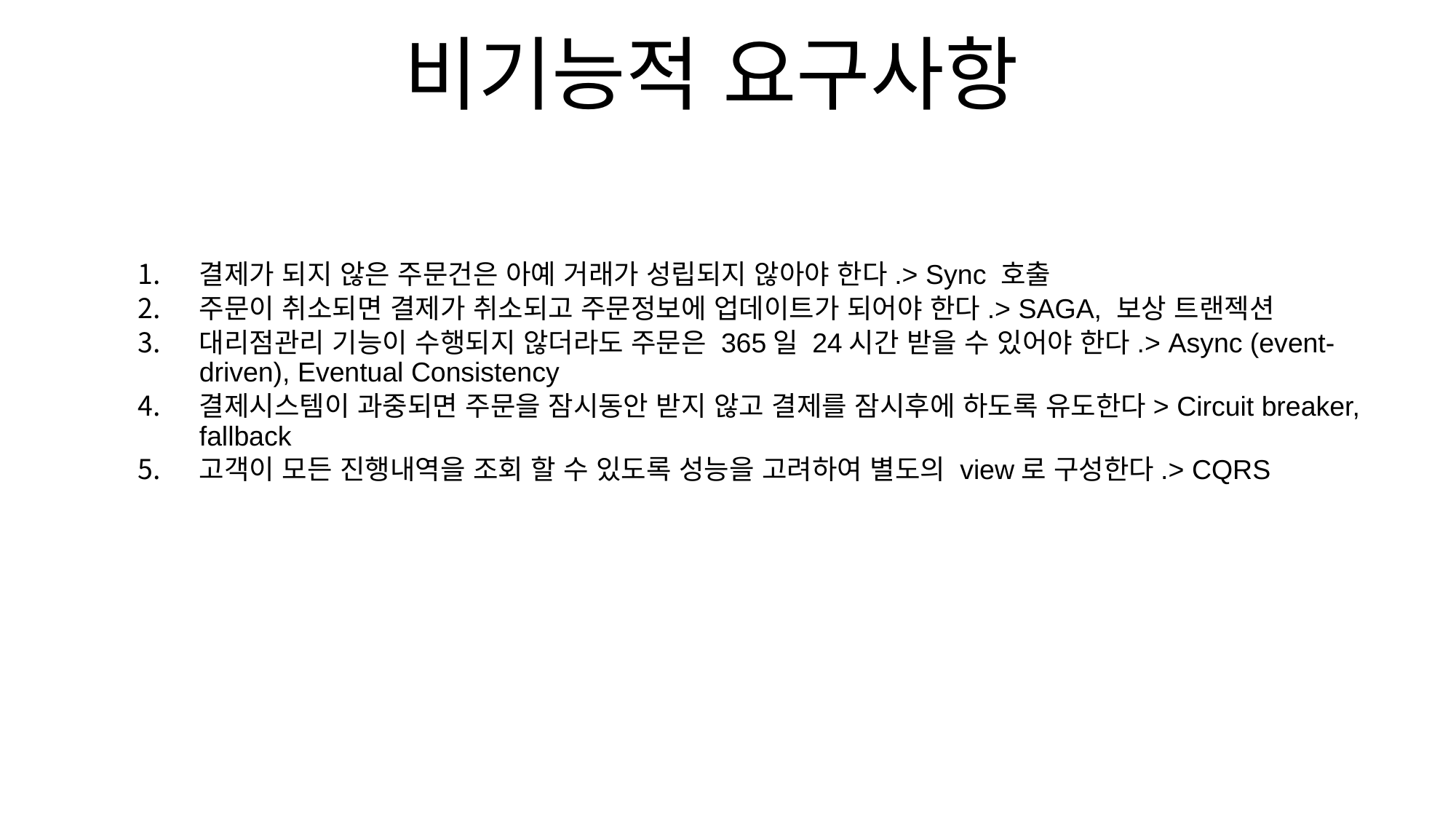

비기능적 요구사항

결제가 되지 않은 주문건은 아예 거래가 성립되지 않아야 한다.> Sync 호출
주문이 취소되면 결제가 취소되고 주문정보에 업데이트가 되어야 한다.> SAGA, 보상 트랜젝션
대리점관리 기능이 수행되지 않더라도 주문은 365일 24시간 받을 수 있어야 한다.> Async (event-driven), Eventual Consistency
결제시스템이 과중되면 주문을 잠시동안 받지 않고 결제를 잠시후에 하도록 유도한다> Circuit breaker, fallback
고객이 모든 진행내역을 조회 할 수 있도록 성능을 고려하여 별도의 view로 구성한다.> CQRS